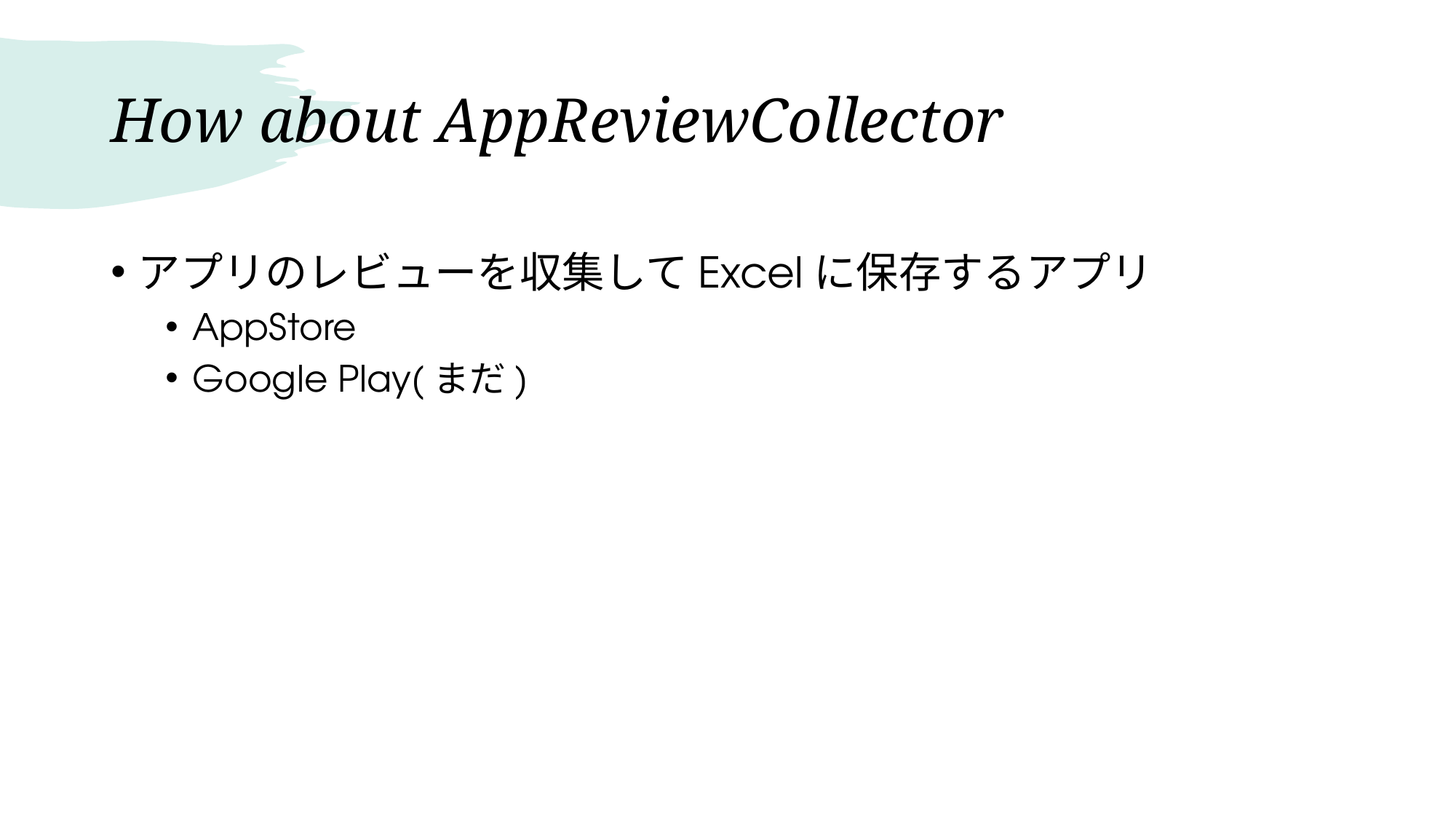

# How about AppReviewCollector
アプリのレビューを収集してExcelに保存するアプリ
AppStore
Google Play(まだ)